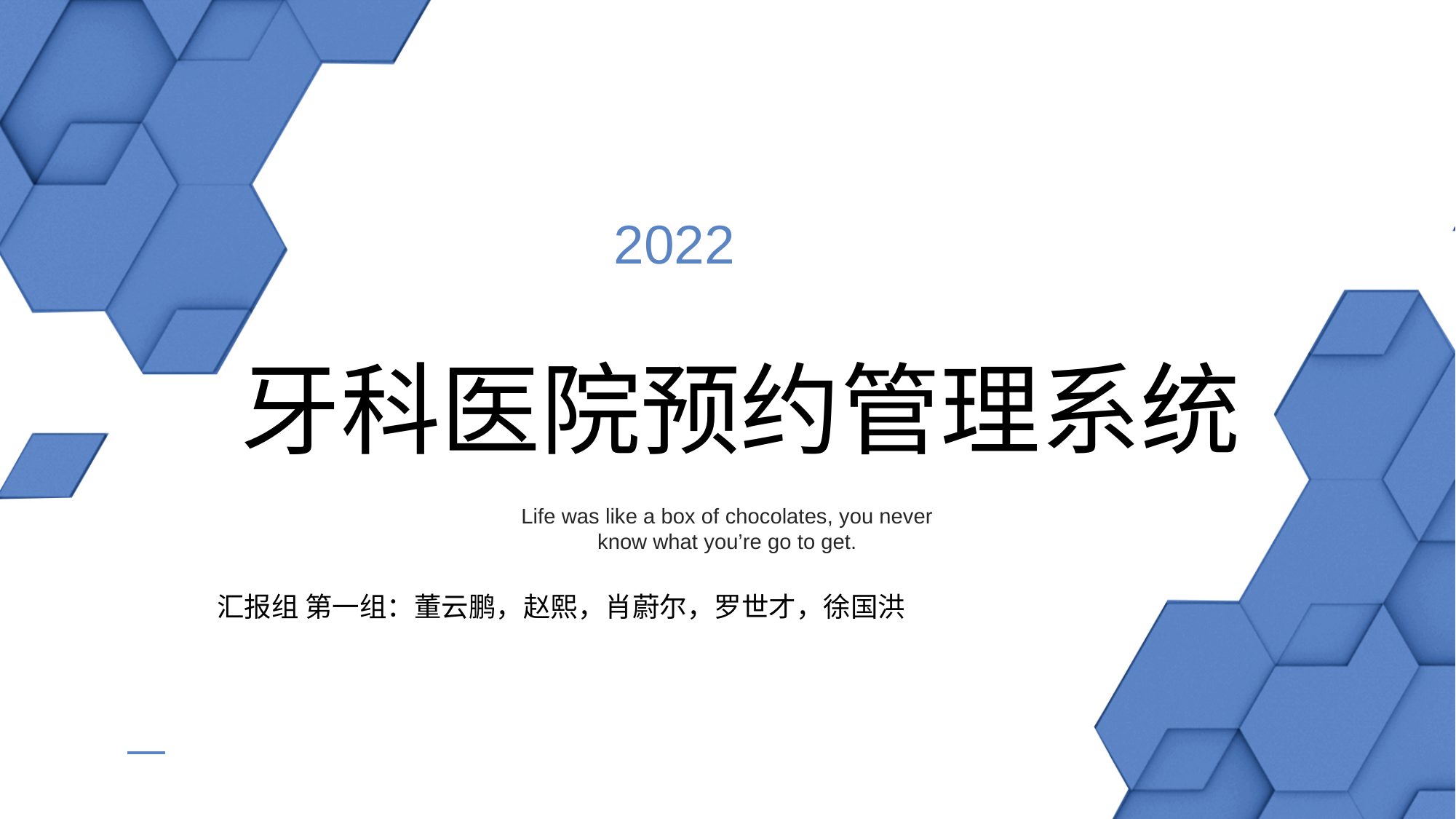

2022
牙科医院预约管理系统
Life was like a box of chocolates, you never know what you’re go to get.
汇报组 第一组：董云鹏，赵熙，肖蔚尔，罗世才，徐国洪